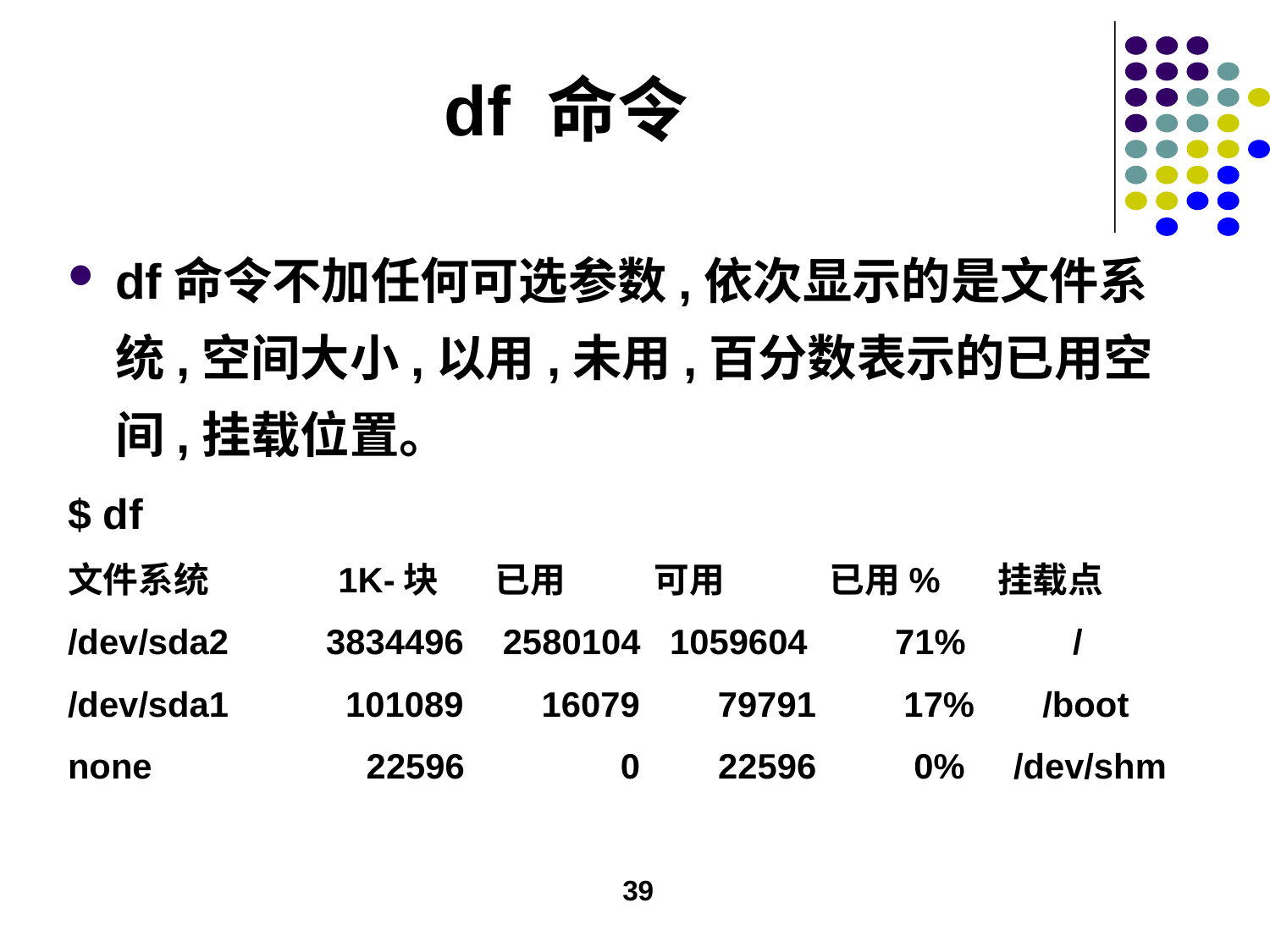

# df 命令
df命令不加任何可选参数,依次显示的是文件系统,空间大小,以用,未用,百分数表示的已用空间,挂载位置。
$ df
文件系统               1K-块       已用           可用             已用%     挂载点
/dev/sda2          3834496    2580104   1059604         71%           /
/dev/sda1            101089        16079        79791         17%       /boot
none                      22596                0        22596          0%     /dev/shm

39